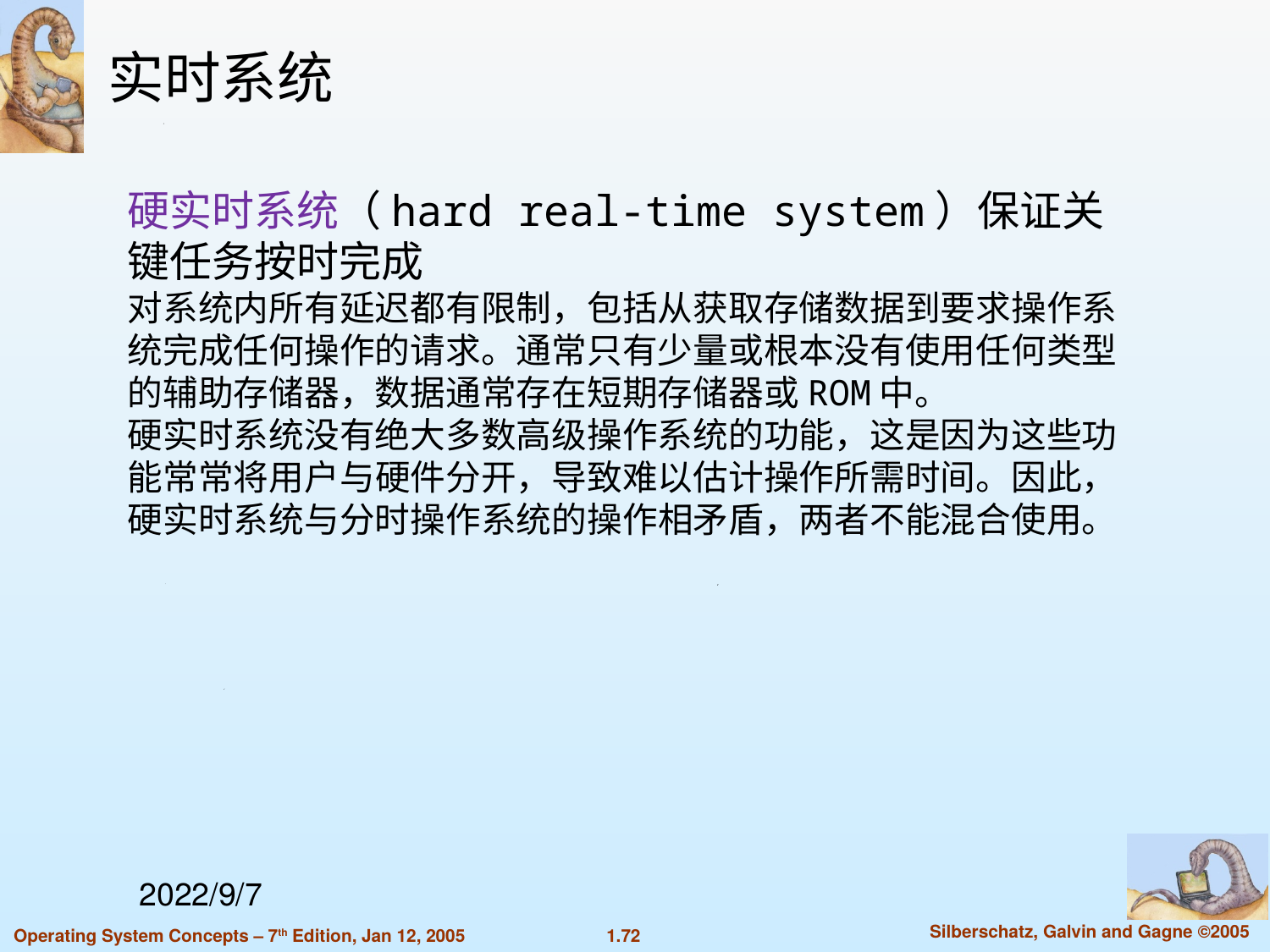

实时系统
硬实时系统（hard real-time system）保证关键任务按时完成
对系统内所有延迟都有限制，包括从获取存储数据到要求操作系统完成任何操作的请求。通常只有少量或根本没有使用任何类型的辅助存储器，数据通常存在短期存储器或ROM中。
硬实时系统没有绝大多数高级操作系统的功能，这是因为这些功能常常将用户与硬件分开，导致难以估计操作所需时间。因此，硬实时系统与分时操作系统的操作相矛盾，两者不能混合使用。

2022/9/7